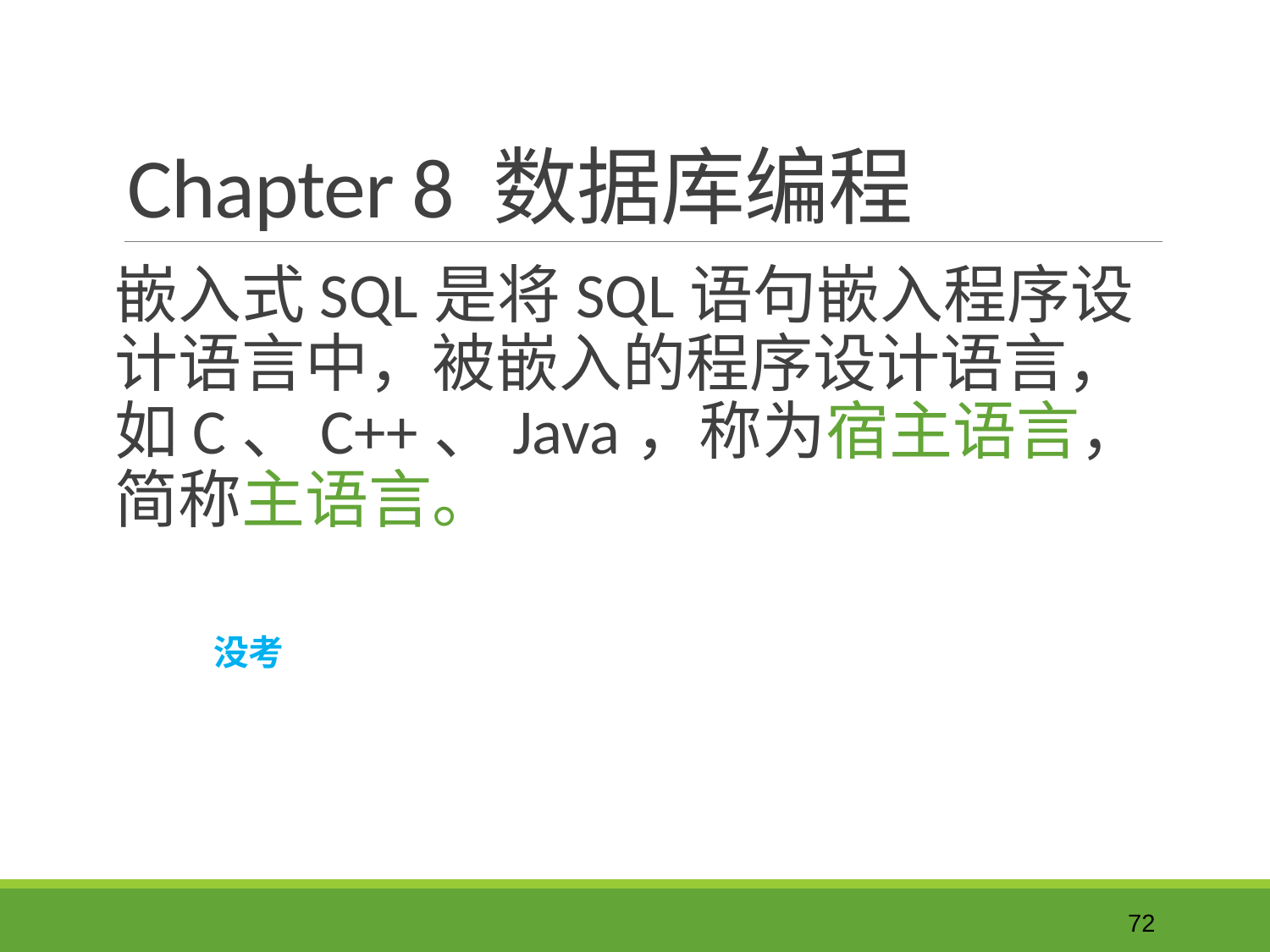

# Chapter 8 数据库编程
嵌入式SQL是将SQL语句嵌入程序设计语言中，被嵌入的程序设计语言，如C、C++、Java，称为宿主语言，简称主语言。

没考
72